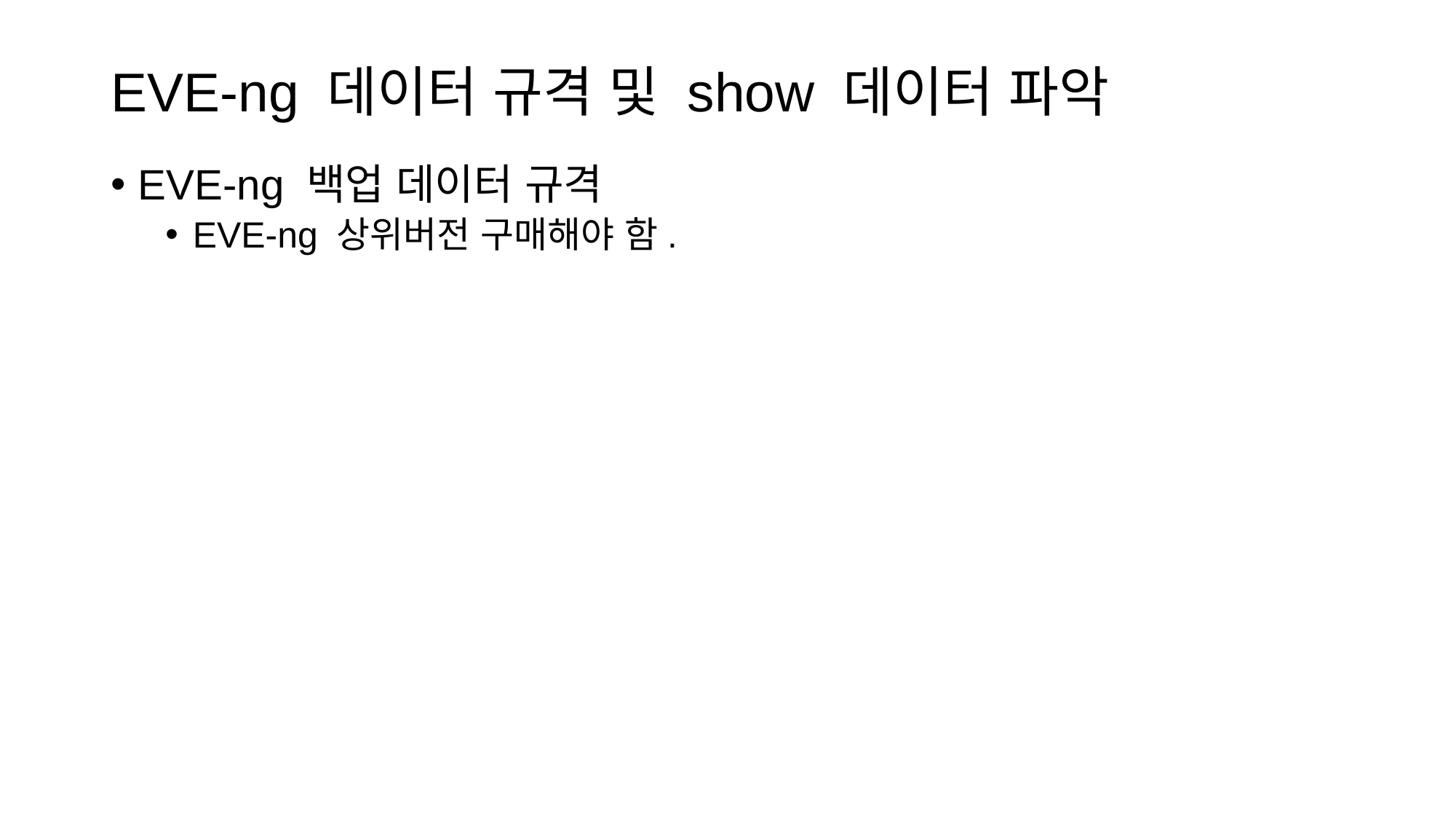

# EVE-ng 데이터 규격 및 show 데이터 파악
EVE-ng 백업 데이터 규격
EVE-ng 상위버전 구매해야 함.